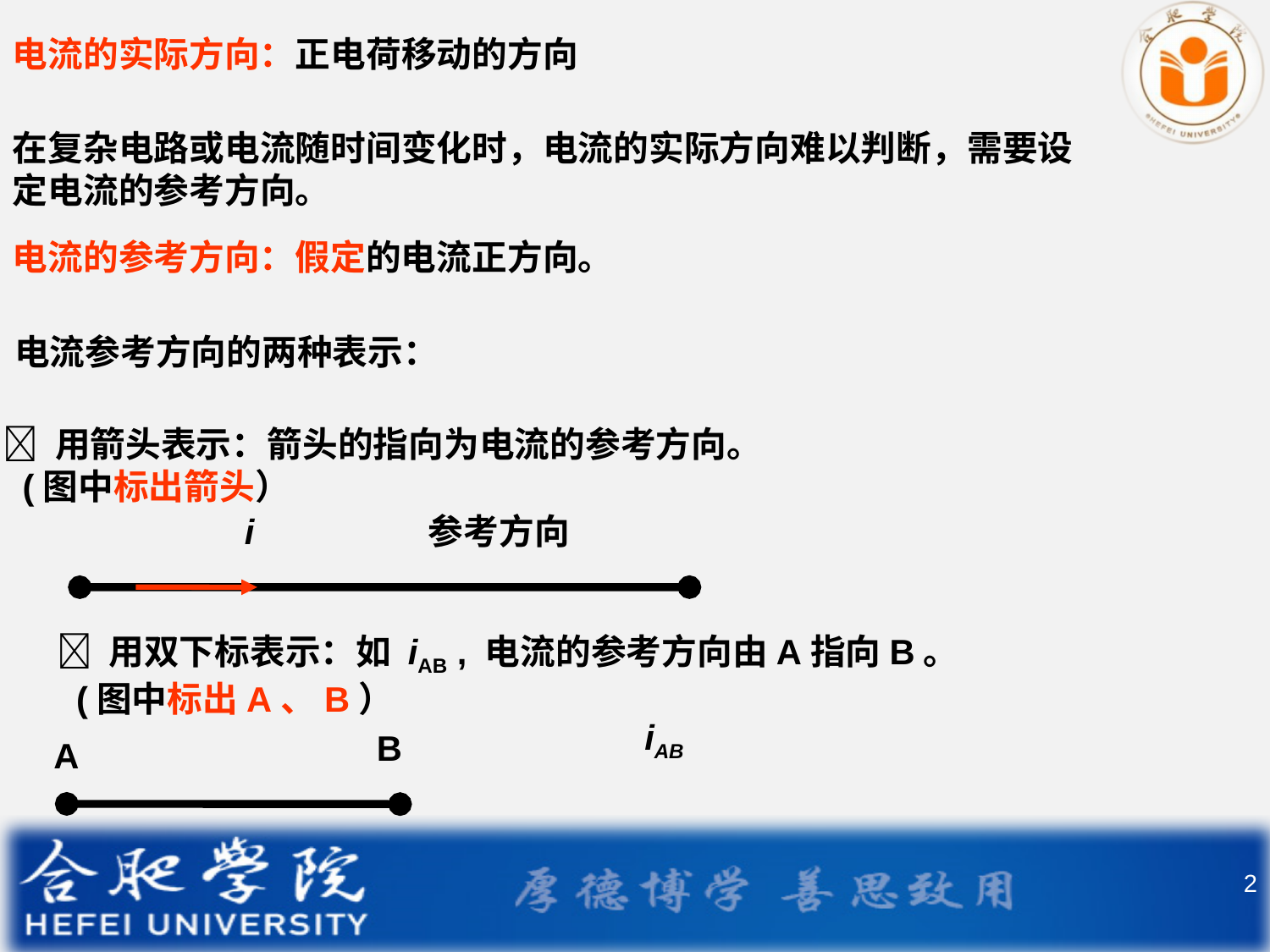

电流的实际方向：正电荷移动的方向
在复杂电路或电流随时间变化时，电流的实际方向难以判断，需要设定电流的参考方向。
电流的参考方向：假定的电流正方向。
电流参考方向的两种表示：
• 用箭头表示：箭头的指向为电流的参考方向。
  (图中标出箭头）
i                 参考方向

• 用双下标表示：如 iAB , 电流的参考方向由A指向B。
  (图中标出A、B）
iAB
B
A

2